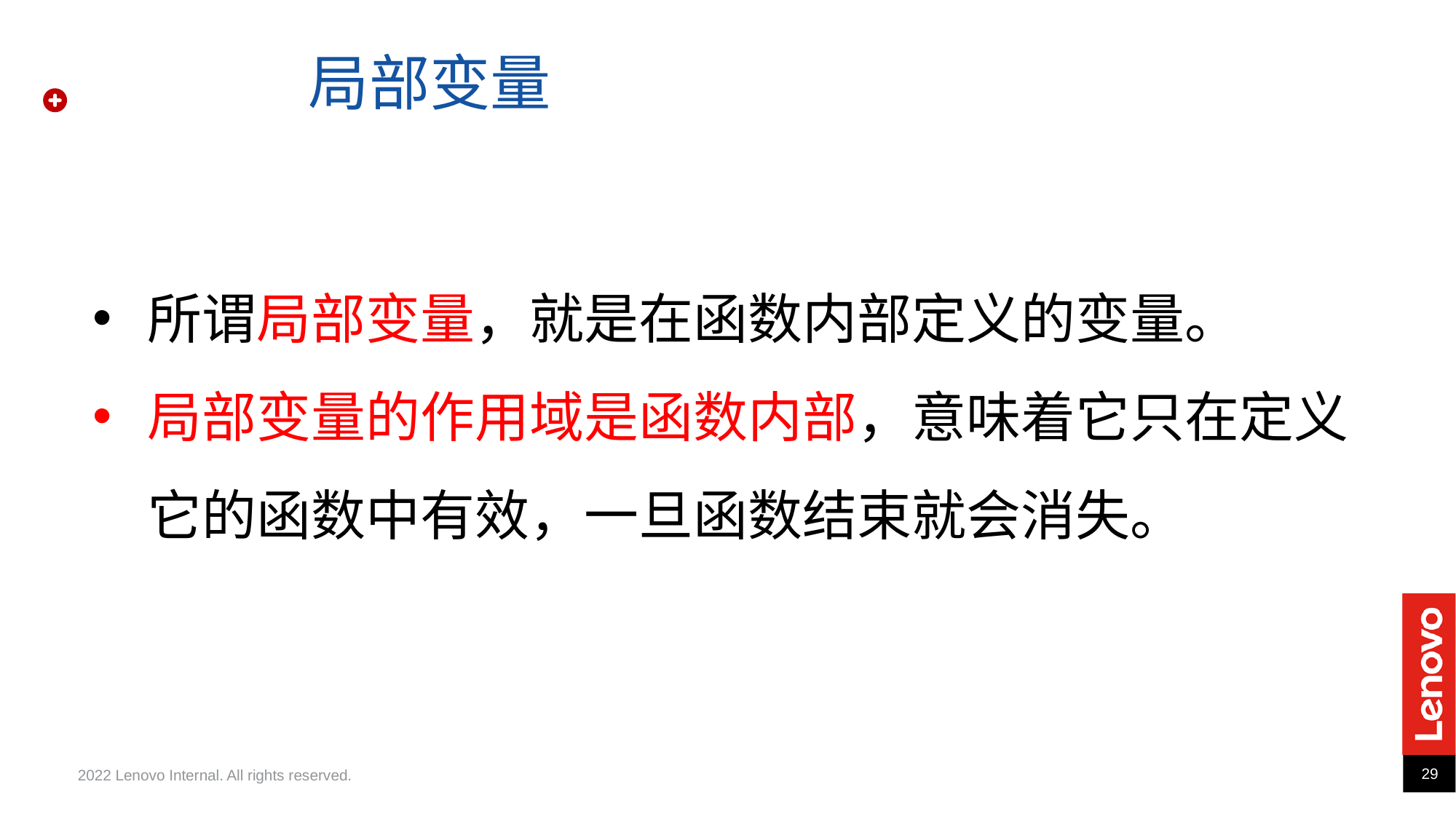

局部变量
所谓局部变量，就是在函数内部定义的变量。
局部变量的作用域是函数内部，意味着它只在定义它的函数中有效，一旦函数结束就会消失。